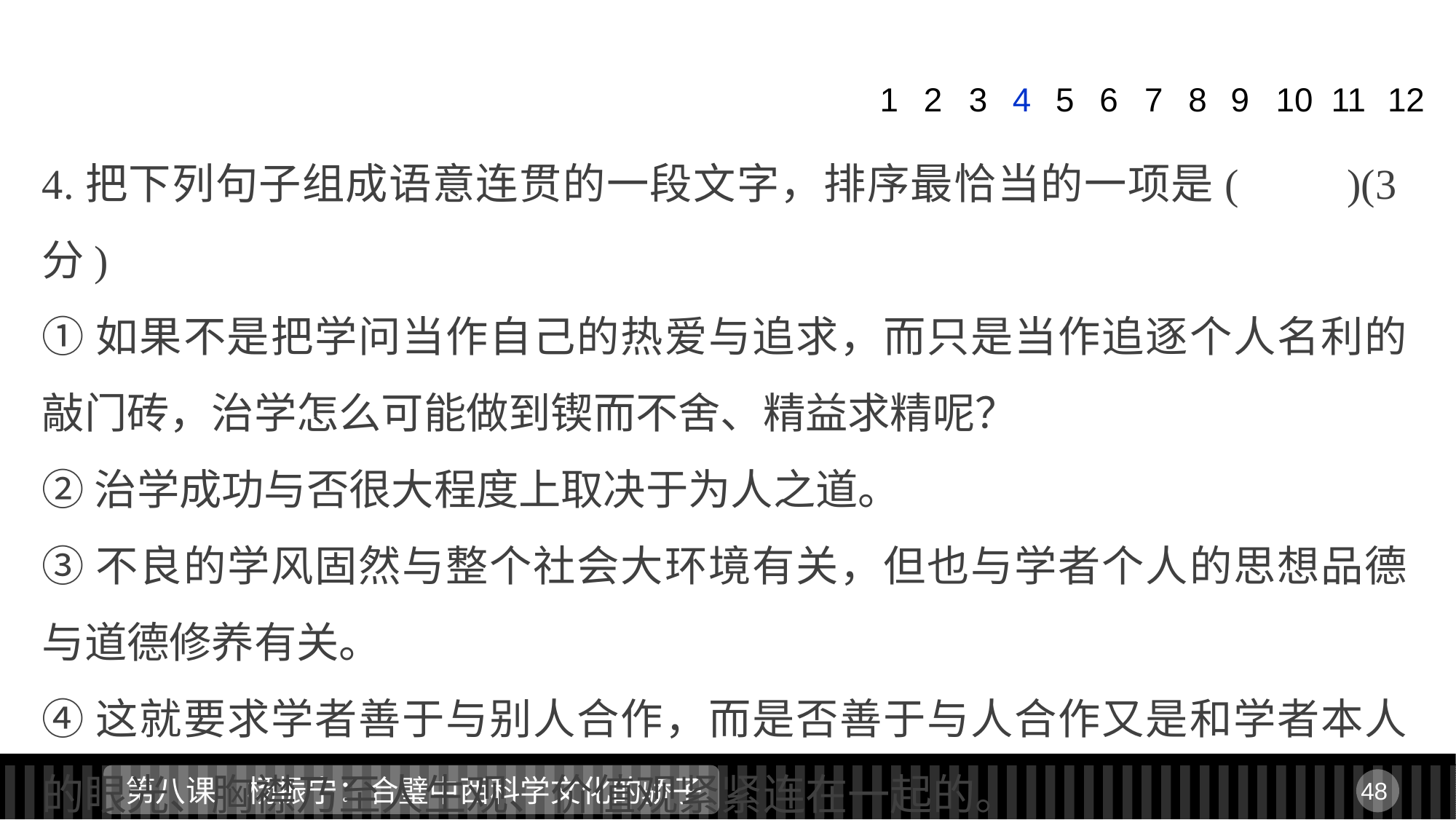

1
2
3
4
5
6
7
8
9
11
12
10
4.把下列句子组成语意连贯的一段文字，排序最恰当的一项是(　　)(3分)
①如果不是把学问当作自己的热爱与追求，而只是当作追逐个人名利的敲门砖，治学怎么可能做到锲而不舍、精益求精呢？
②治学成功与否很大程度上取决于为人之道。
③不良的学风固然与整个社会大环境有关，但也与学者个人的思想品德与道德修养有关。
④这就要求学者善于与别人合作，而是否善于与人合作又是和学者本人的眼光、胸襟乃至人生观、价值观紧紧连在一起的。